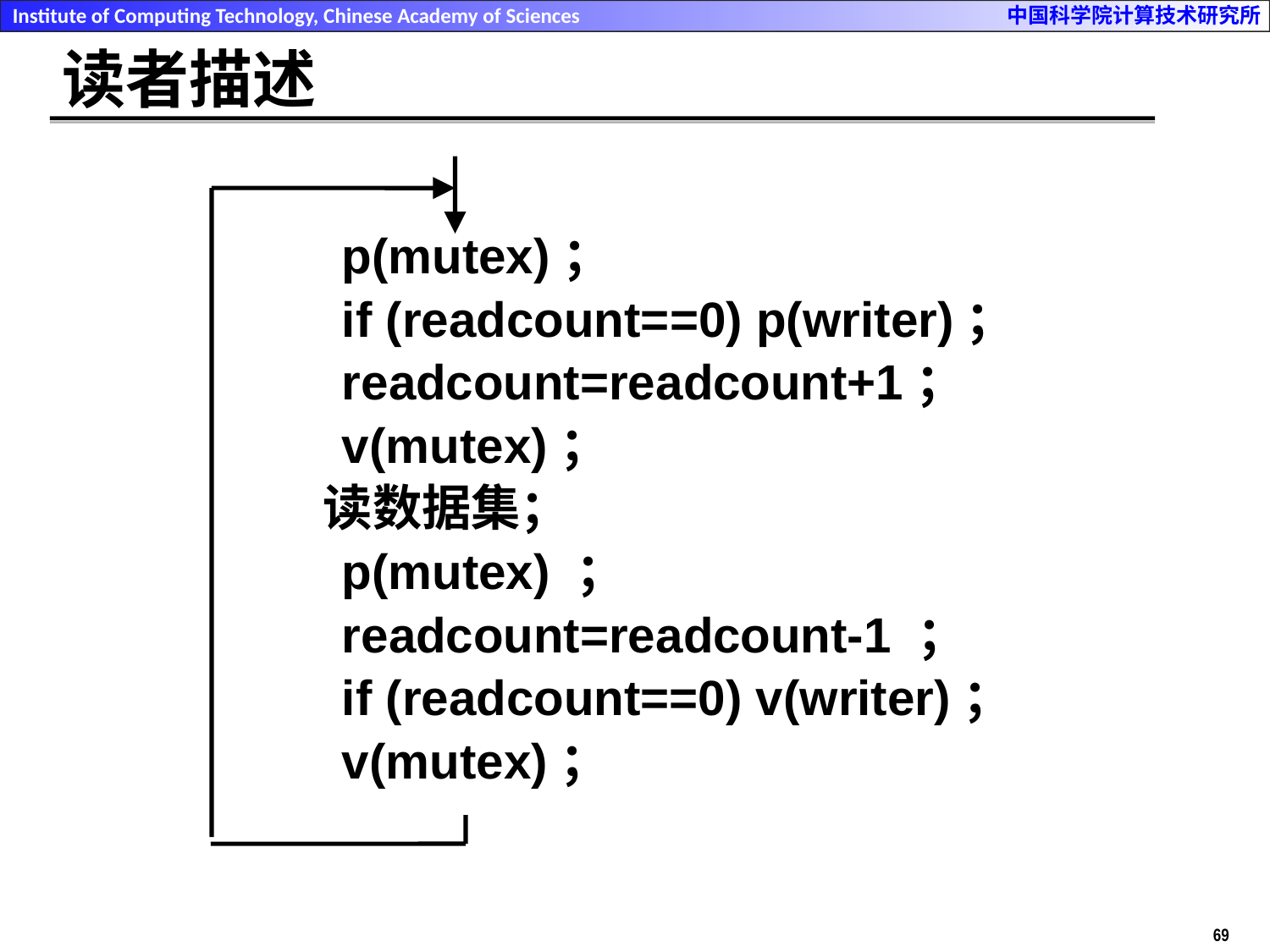

# 读者描述

            p(mutex)；
            if (readcount==0) p(writer)；
            readcount=readcount+1；
            v(mutex)；
            读数据集；
            p(mutex) ；
            readcount=readcount-1 ；
            if (readcount==0) v(writer)；
            v(mutex)；